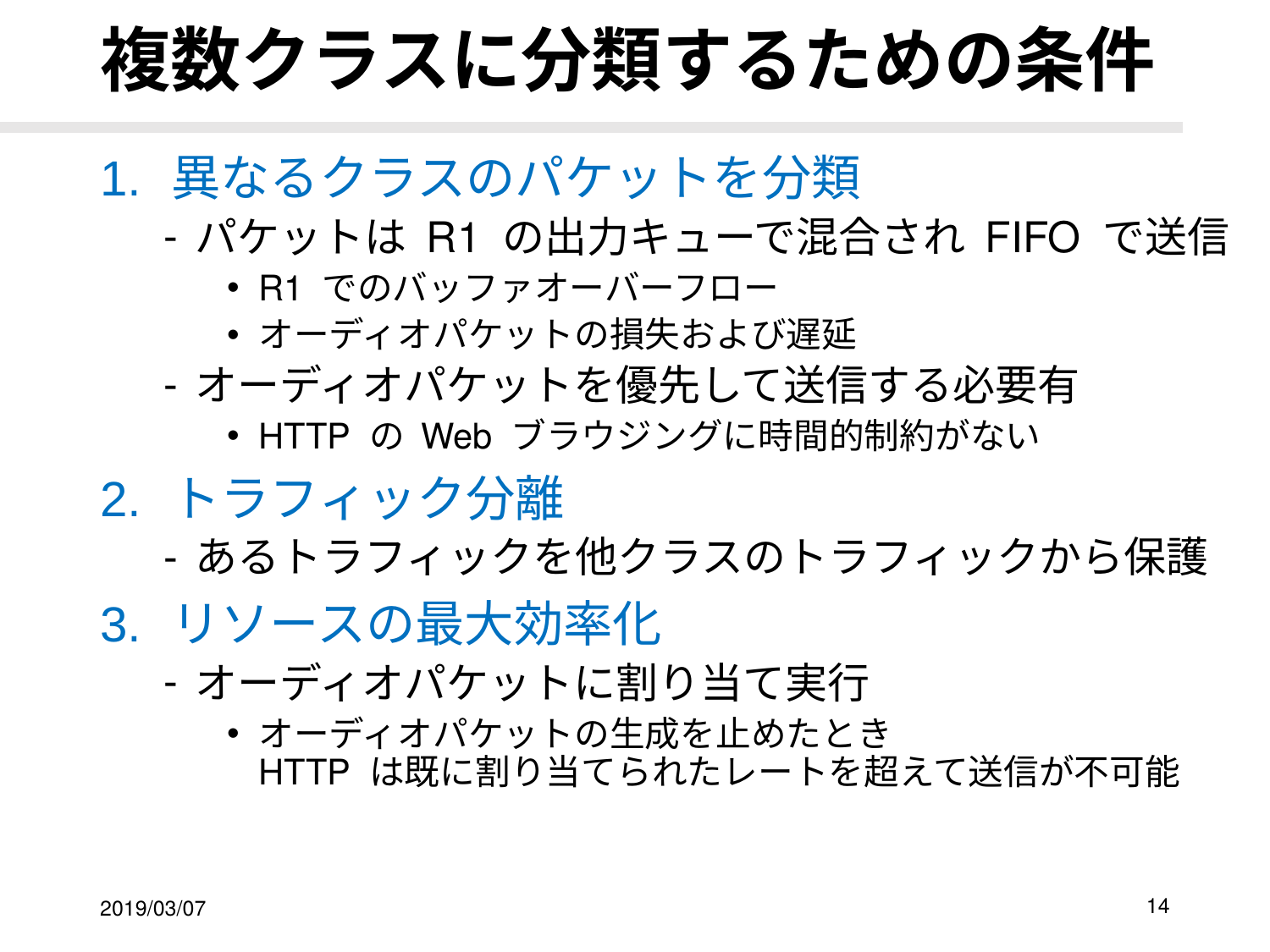

# 複数クラスに分類するための条件
異なるクラスのパケットを分類
パケットは R1 の出力キューで混合され FIFO で送信
R1 でのバッファオーバーフロー
オーディオパケットの損失および遅延
オーディオパケットを優先して送信する必要有
HTTP の Web ブラウジングに時間的制約がない
トラフィック分離
あるトラフィックを他クラスのトラフィックから保護
リソースの最大効率化
オーディオパケットに割り当て実行
オーディオパケットの生成を止めたとき
HTTP は既に割り当てられたレートを超えて送信が不可能

2019/03/07
14